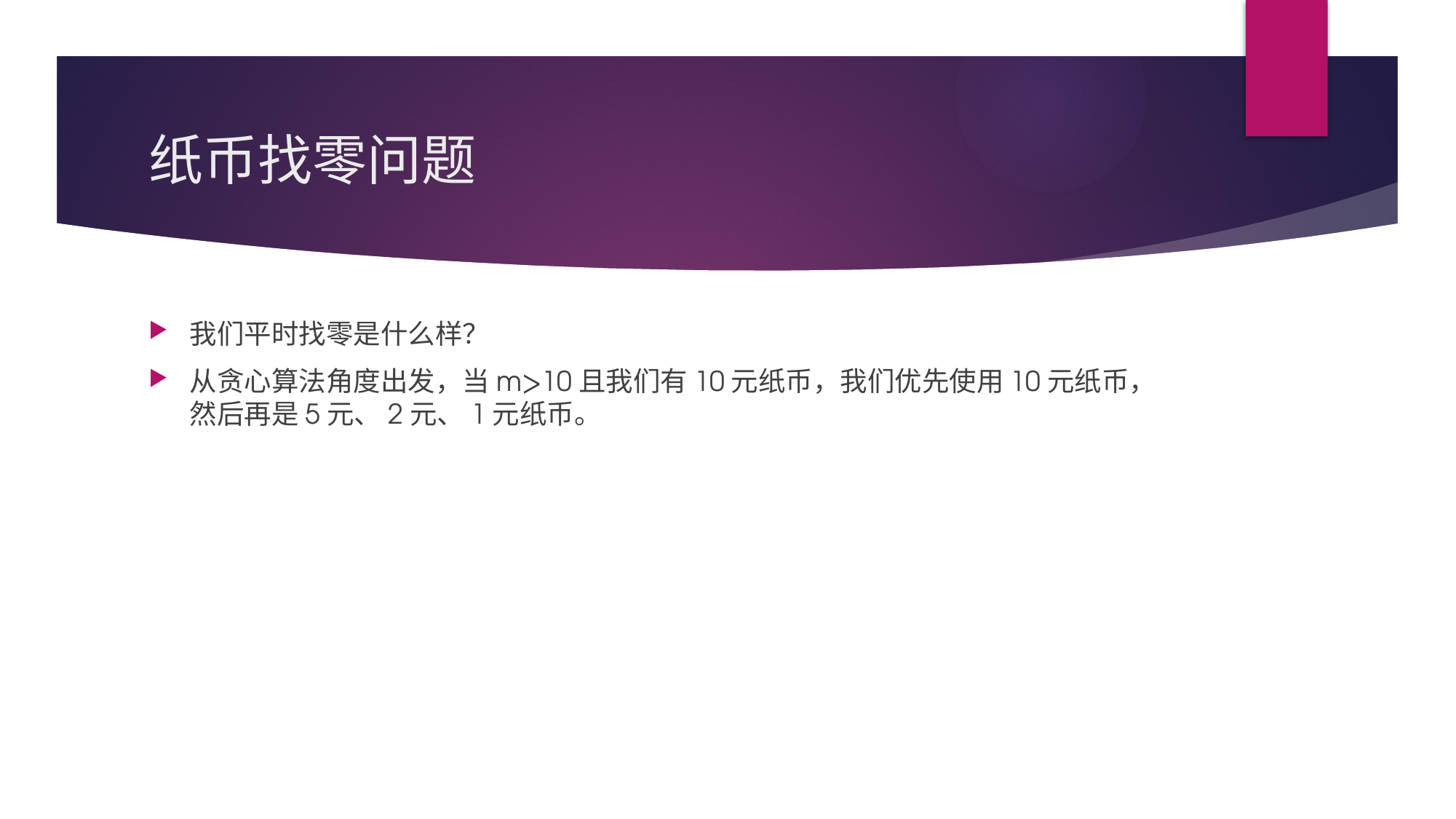

# 纸币找零问题
我们平时找零是什么样？
从贪心算法角度出发，当m>10且我们有10元纸币，我们优先使用10元纸币，然后再是5元、2元、1元纸币。